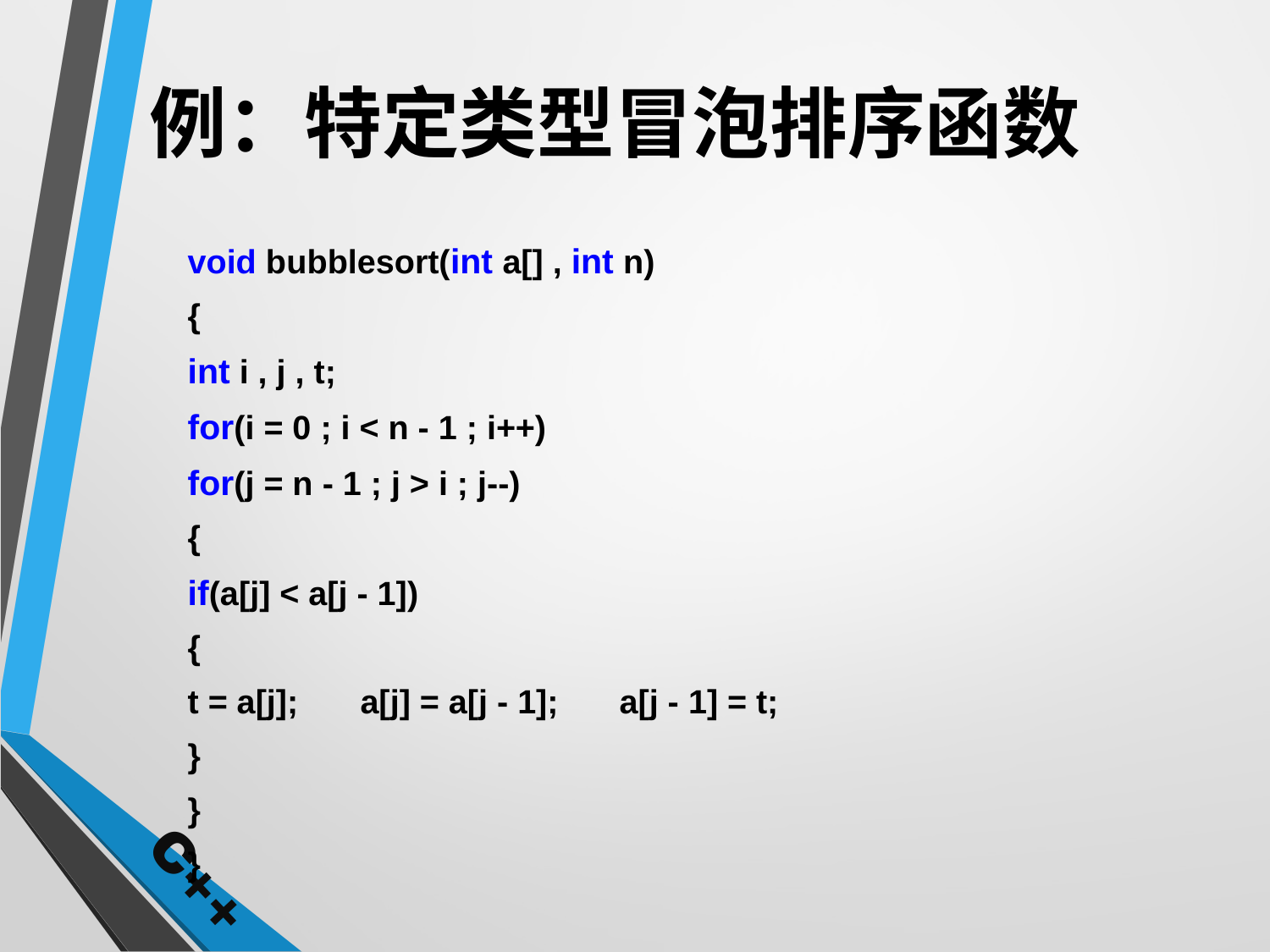

# 例：特定类型冒泡排序函数
	void bubblesort(int a[] , int n)
	{
			int i , j , t;
			for(i = 0 ; i < n - 1 ; i++)
			for(j = n - 1 ; j > i ; j--)
			{
				if(a[j] < a[j - 1])
				{
					t = a[j];	a[j] = a[j - 1];	a[j - 1] = t;
				}
			}
	}